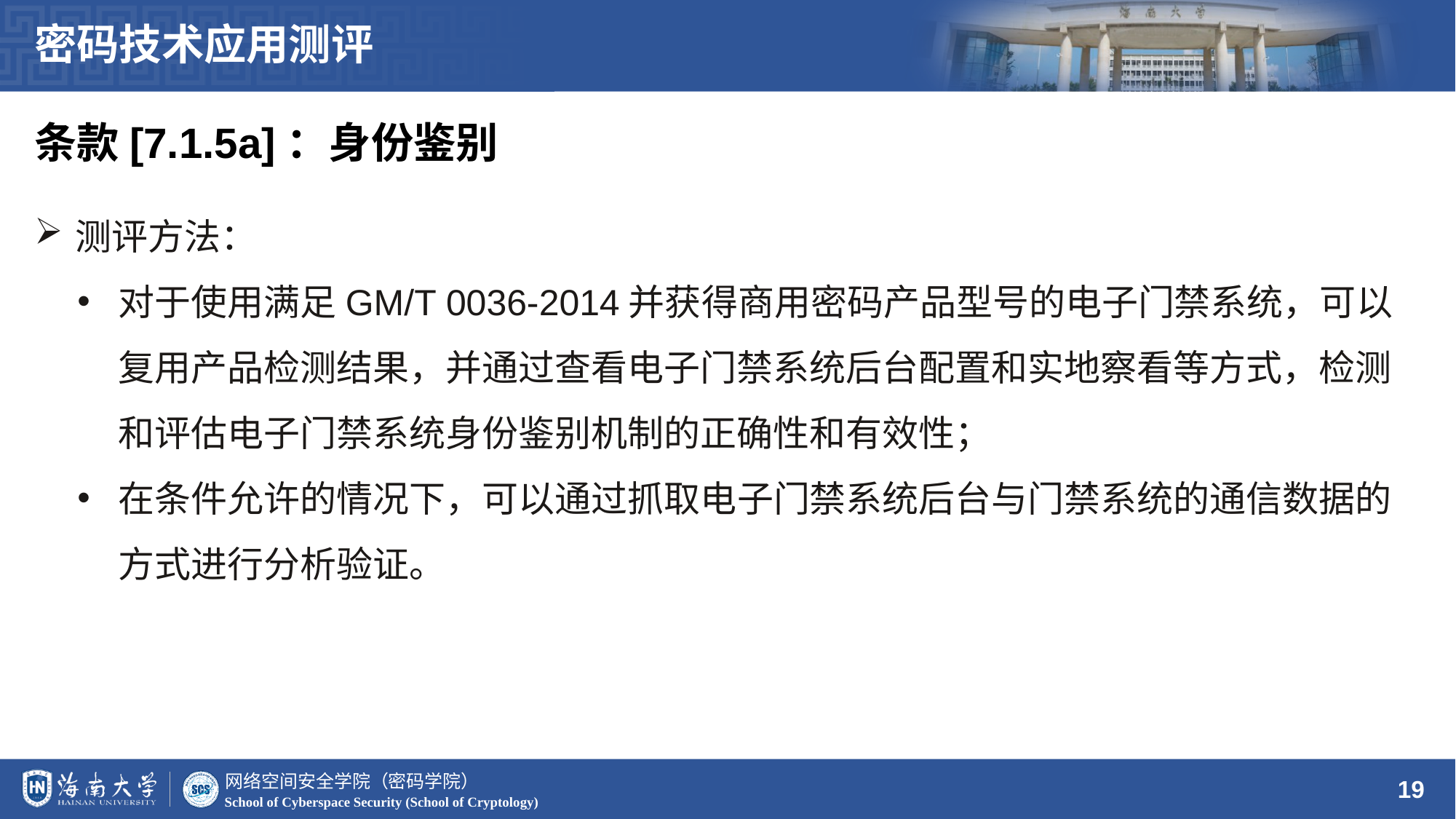

密码技术应用测评
条款[7.1.5a]：身份鉴别
测评方法：
对于使用满足GM/T 0036-2014并获得商用密码产品型号的电子门禁系统，可以复用产品检测结果，并通过查看电子门禁系统后台配置和实地察看等方式，检测和评估电子门禁系统身份鉴别机制的正确性和有效性；
在条件允许的情况下，可以通过抓取电子门禁系统后台与门禁系统的通信数据的方式进行分析验证。
19